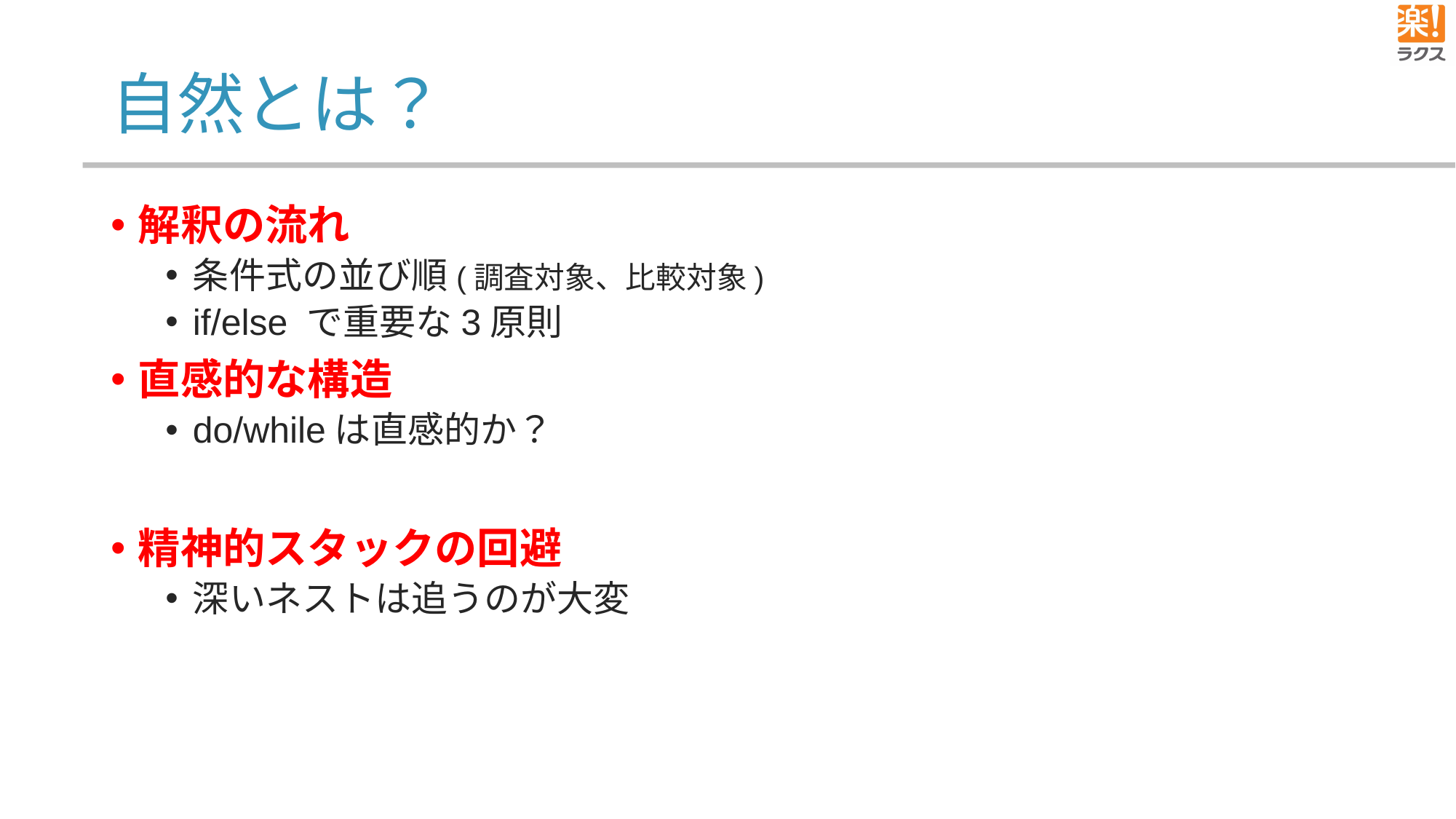

# 自然とは？
解釈の流れ
条件式の並び順(調査対象、比較対象)
if/else で重要な3原則
直感的な構造
do/whileは直感的か？

精神的スタックの回避
深いネストは追うのが大変